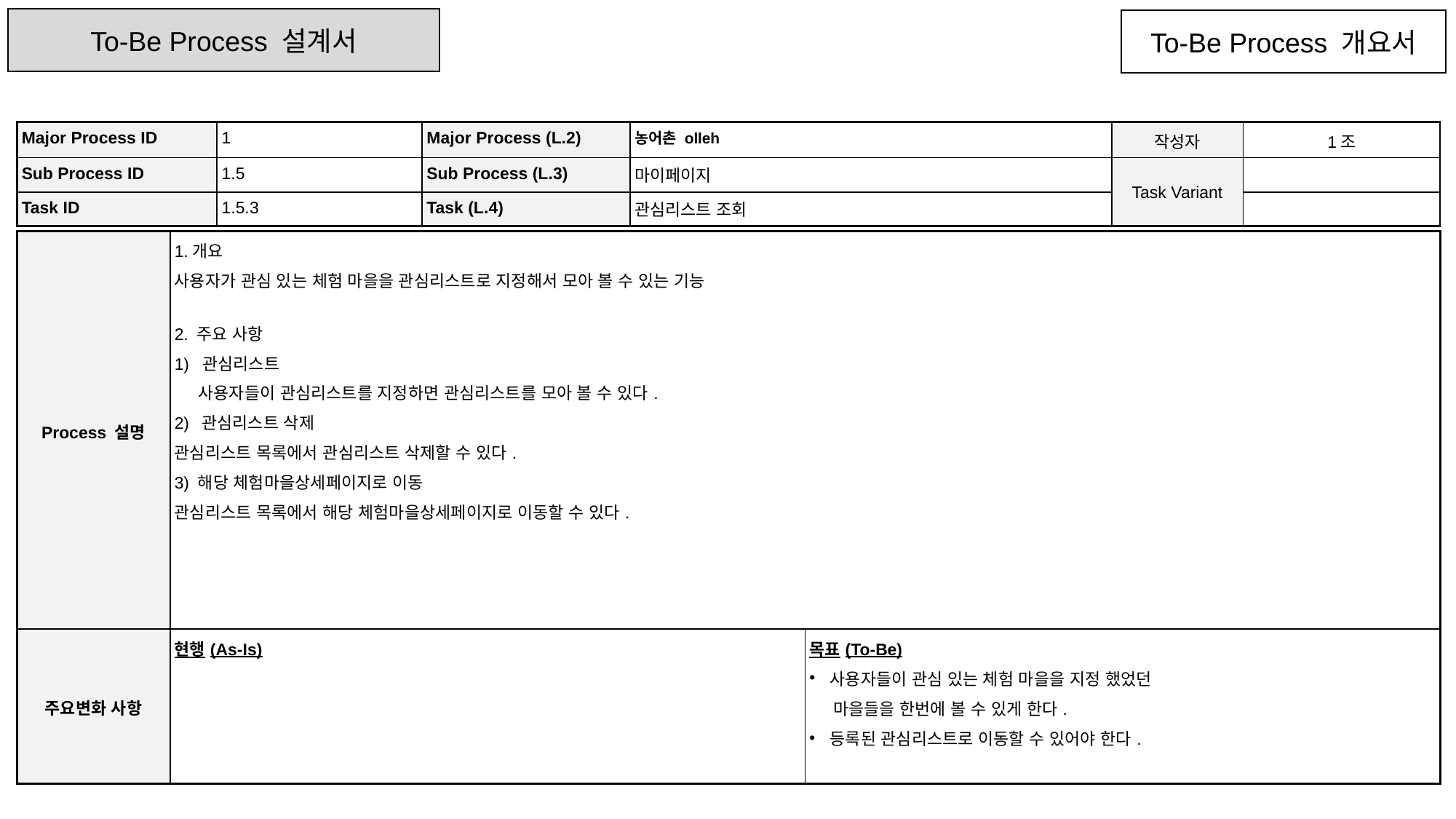

To-Be Process 설계서
To-Be Process 개요서
| Major Process ID | 1 | Major Process (L.2) | 농어촌 olleh | 작성자 | 1조 |
| --- | --- | --- | --- | --- | --- |
| Sub Process ID | 1.5 | Sub Process (L.3) | 마이페이지 | Task Variant |  |
| Task ID | 1.5.3 | Task (L.4) | 관심리스트 조회 |  |  |
| Process 설명 | 1.개요 사용자가 관심 있는 체험 마을을 관심리스트로 지정해서 모아 볼 수 있는 기능 2. 주요 사항 1) 관심리스트 사용자들이 관심리스트를 지정하면 관심리스트를 모아 볼 수 있다. 관심리스트 삭제 관심리스트 목록에서 관심리스트 삭제할 수 있다. 3) 해당 체험마을상세페이지로 이동 관심리스트 목록에서 해당 체험마을상세페이지로 이동할 수 있다. |  |
| --- | --- | --- |
| 주요변화 사항 | 현행(As-Is) | 목표(To-Be) 사용자들이 관심 있는 체험 마을을 지정 했었던 마을들을 한번에 볼 수 있게 한다. 등록된 관심리스트로 이동할 수 있어야 한다. |